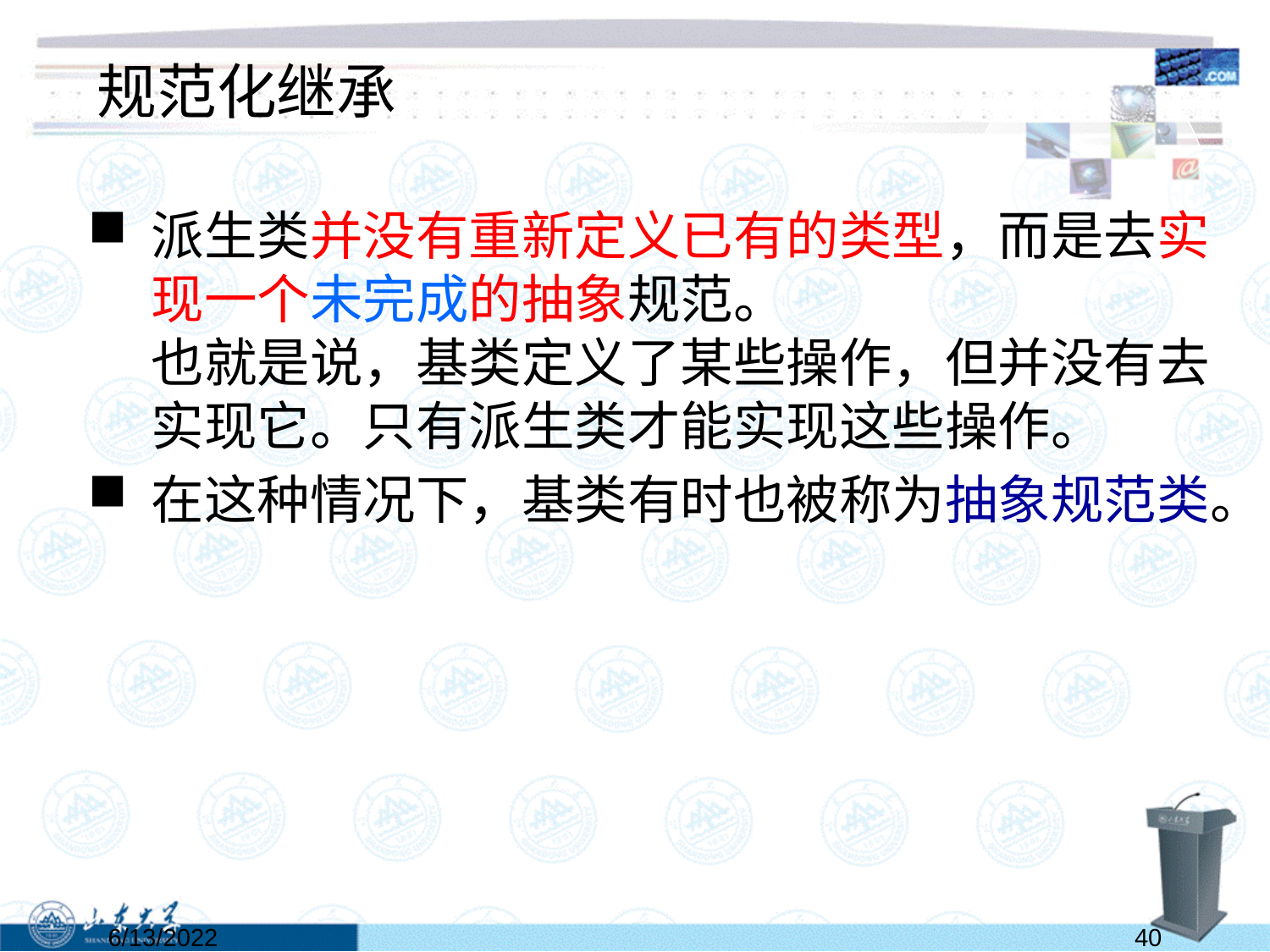

# 规范化继承
派生类并没有重新定义已有的类型，而是去实现一个未完成的抽象规范。
也就是说，基类定义了某些操作，但并没有去实现它。只有派生类才能实现这些操作。
在这种情况下，基类有时也被称为抽象规范类。
6/13/2022
40